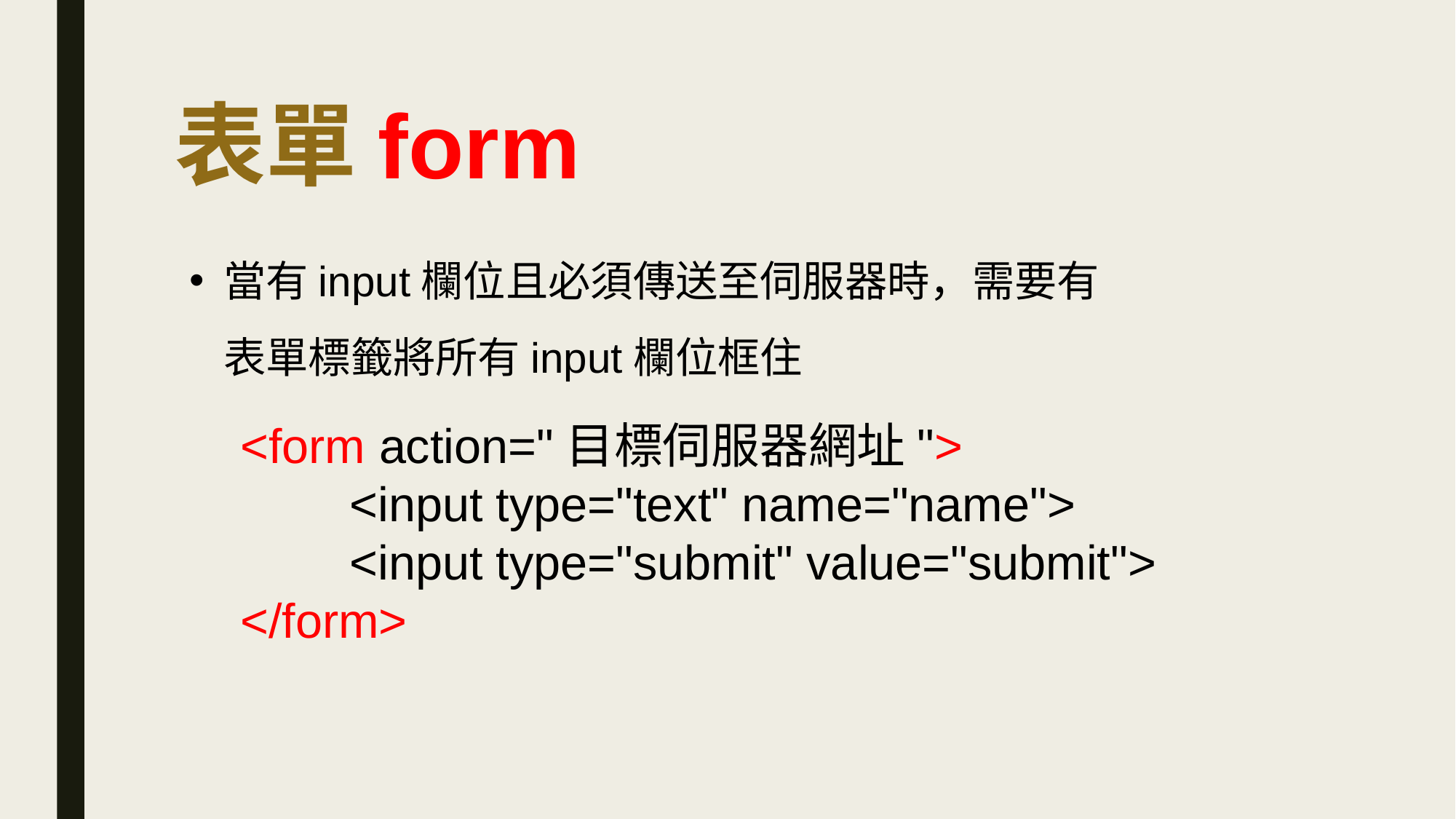

表單form
當有input欄位且必須傳送至伺服器時，需要有表單標籤將所有input欄位框住
<form action="目標伺服器網址">
	<input type="text" name="name">
	<input type="submit" value="submit">
</form>